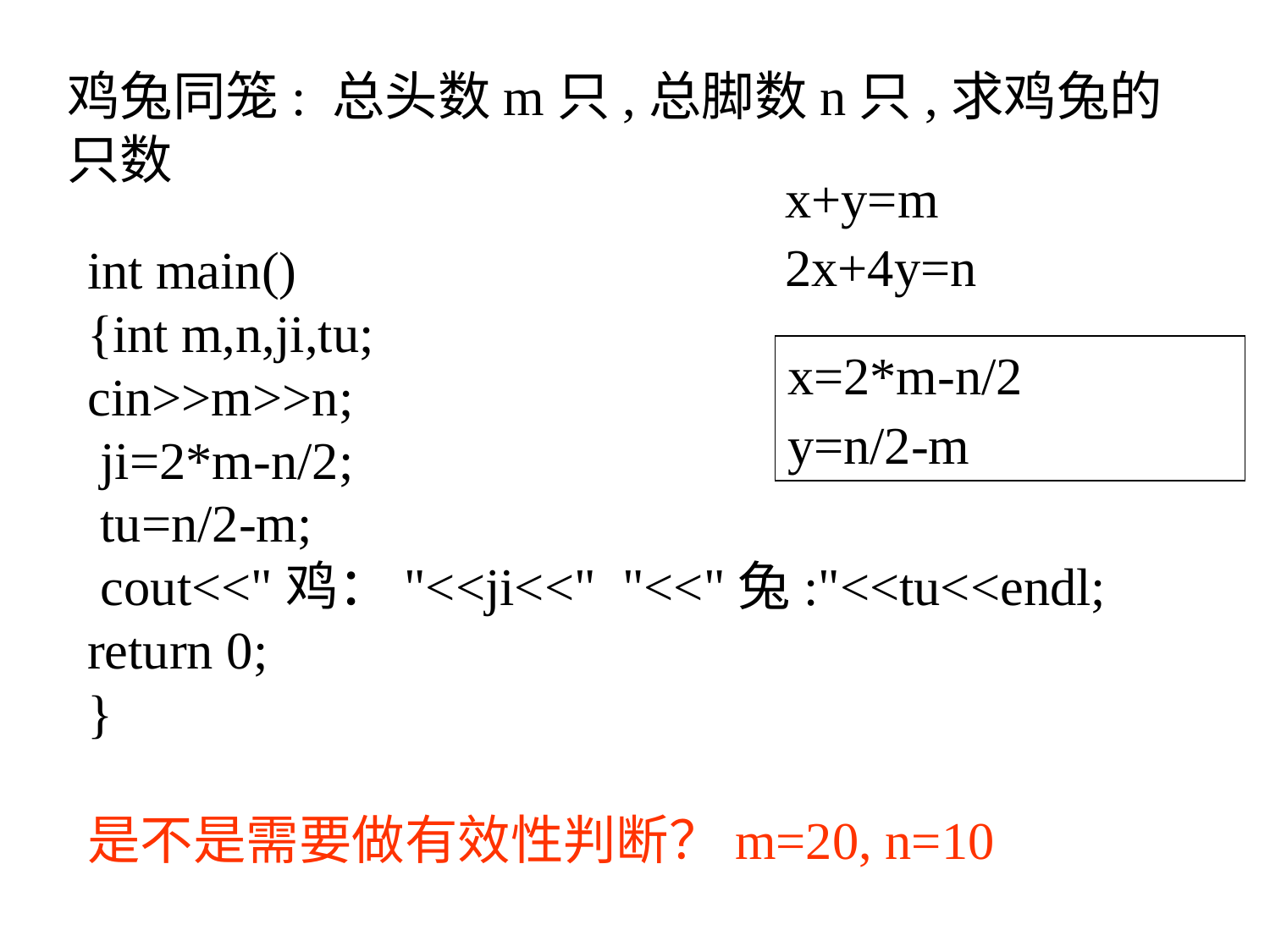

鸡兔同笼: 总头数m只,总脚数n只,求鸡兔的只数

x+y=m
2x+4y=n

int main()
{int m,n,ji,tu;
cin>>m>>n;
 ji=2*m-n/2;
 tu=n/2-m;
 cout<<"鸡："<<ji<<"  "<<"兔:"<<tu<<endl;
return 0;
}

是不是需要做有效性判断？m=20, n=10

x=2*m-n/2
y=n/2-m